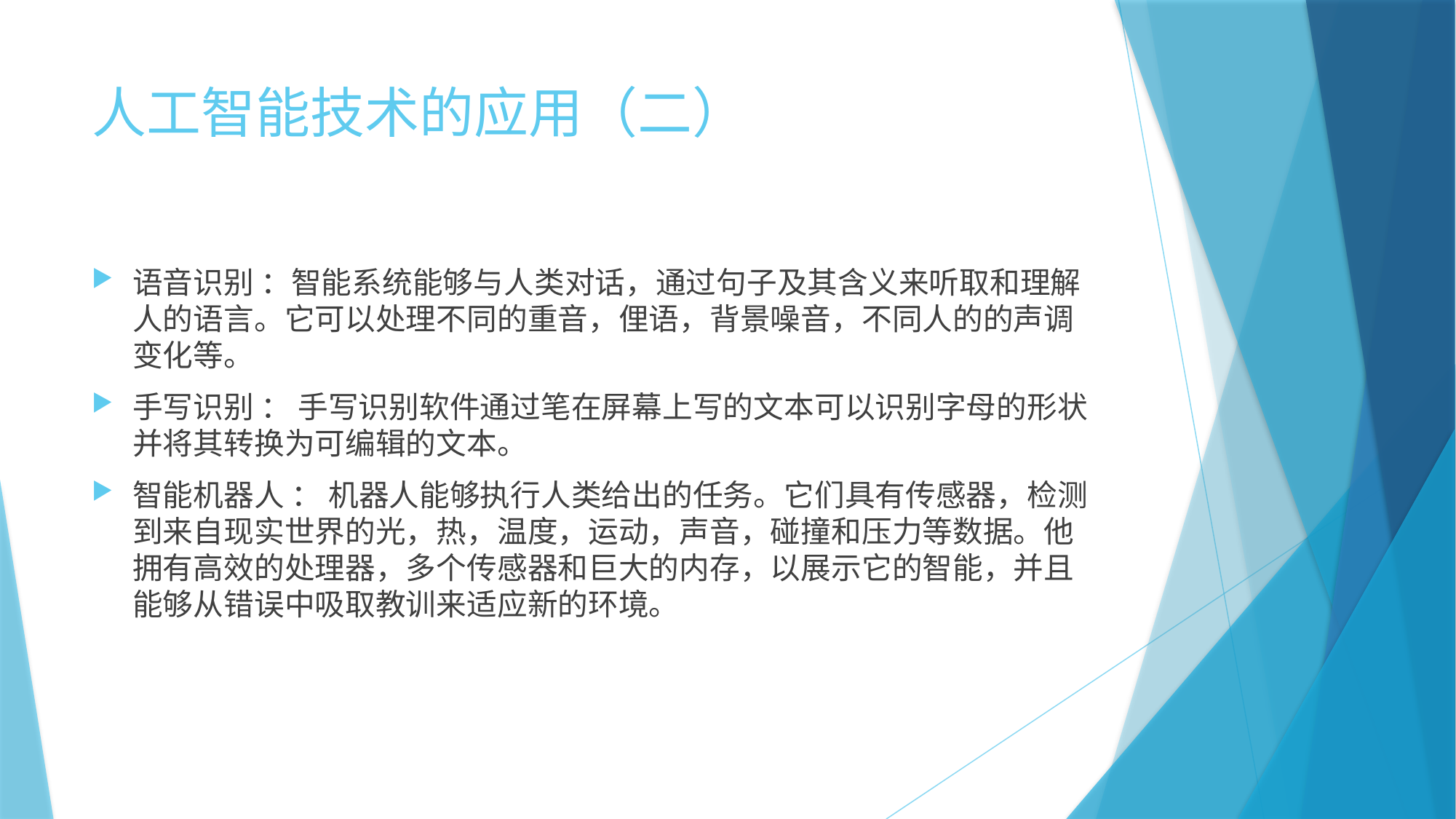

# 人工智能技术的应用（二）
语音识别 ：智能系统能够与人类对话，通过句子及其含义来听取和理解人的语言。它可以处理不同的重音，俚语，背景噪音，不同人的的声调变化等。
手写识别 ： 手写识别软件通过笔在屏幕上写的文本可以识别字母的形状并将其转换为可编辑的文本。
智能机器人 ： 机器人能够执行人类给出的任务。它们具有传感器，检测到来自现实世界的光，热，温度，运动，声音，碰撞和压力等数据。他拥有高效的处理器，多个传感器和巨大的内存，以展示它的智能，并且能够从错误中吸取教训来适应新的环境。